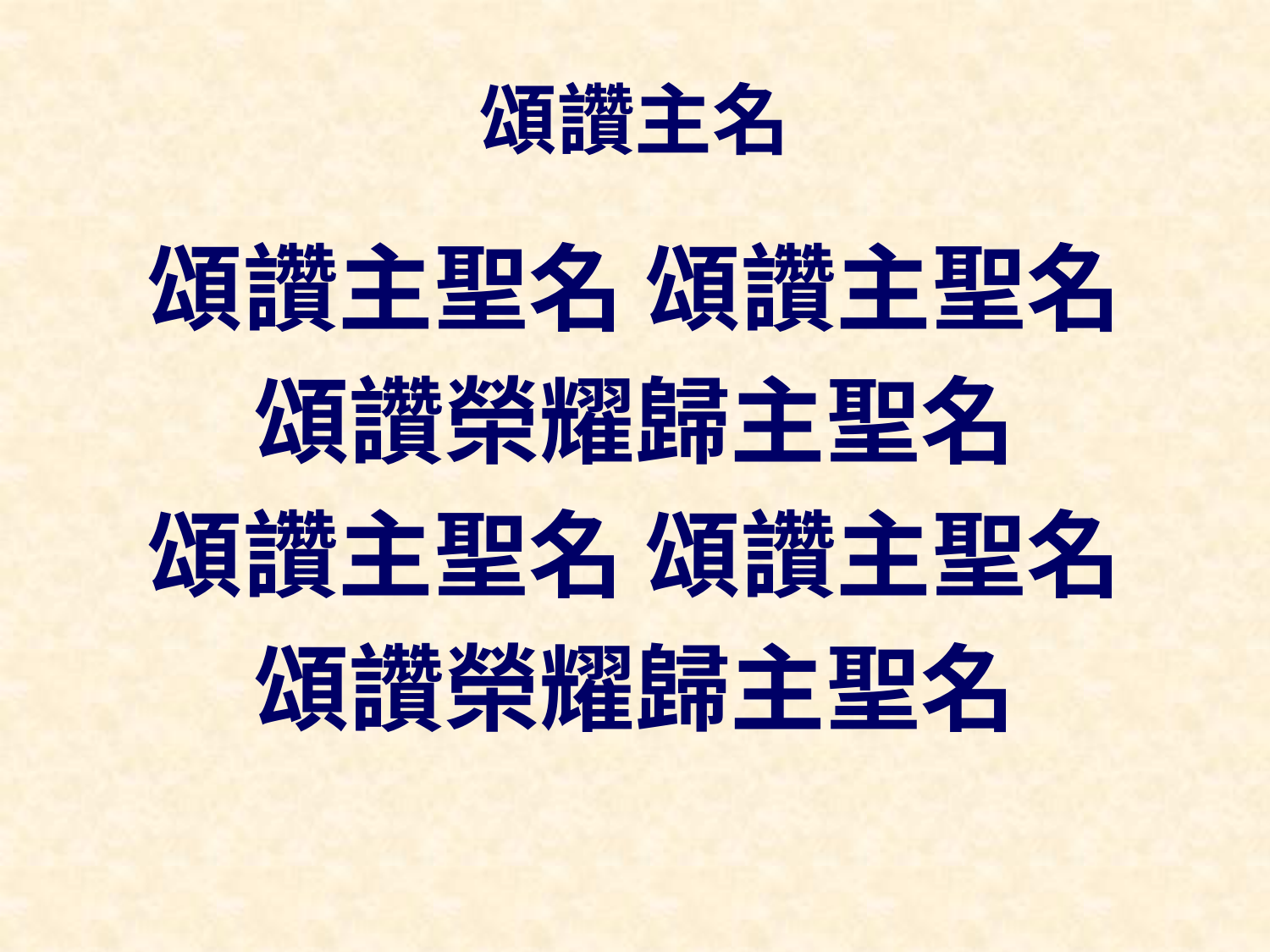

# 頌讚主名
頌讚主聖名 頌讚主聖名
頌讚榮耀歸主聖名
頌讚主聖名 頌讚主聖名
頌讚榮耀歸主聖名